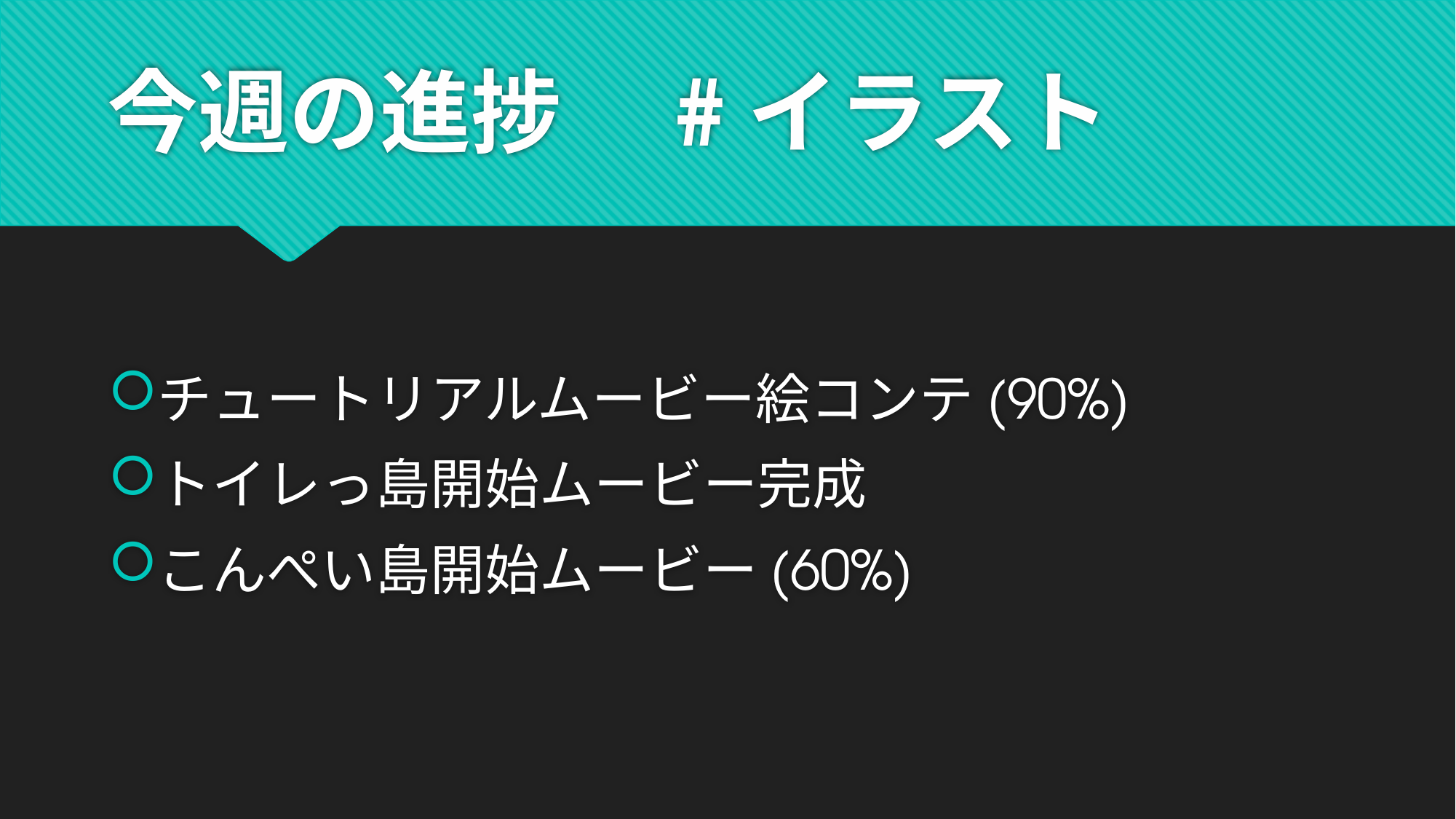

# 今週の進捗　#イラスト
チュートリアルムービー絵コンテ(90%)
トイレっ島開始ムービー完成
こんぺい島開始ムービー(60%)